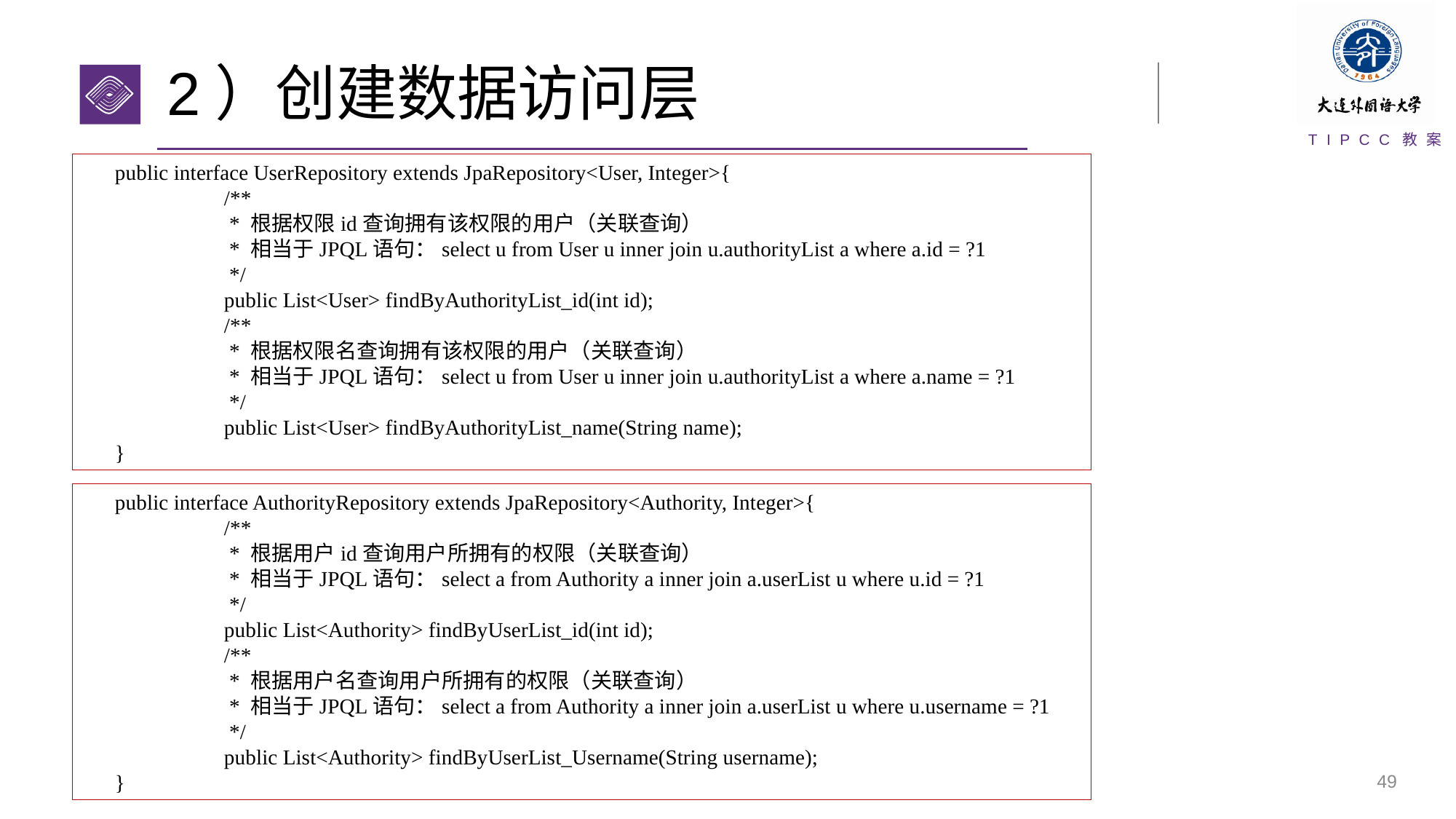

# 2）创建数据访问层
public interface UserRepository extends JpaRepository<User, Integer>{
	/**
	 * 根据权限id查询拥有该权限的用户（关联查询）
	 * 相当于JPQL语句：select u from User u inner join u.authorityList a where a.id = ?1
	 */
	public List<User> findByAuthorityList_id(int id);
	/**
	 * 根据权限名查询拥有该权限的用户（关联查询）
	 * 相当于JPQL语句：select u from User u inner join u.authorityList a where a.name = ?1
	 */
	public List<User> findByAuthorityList_name(String name);
}
public interface AuthorityRepository extends JpaRepository<Authority, Integer>{
	/**
	 * 根据用户id查询用户所拥有的权限（关联查询）
	 * 相当于JPQL语句：select a from Authority a inner join a.userList u where u.id = ?1
	 */
	public List<Authority> findByUserList_id(int id);
	/**
	 * 根据用户名查询用户所拥有的权限（关联查询）
	 * 相当于JPQL语句：select a from Authority a inner join a.userList u where u.username = ?1
	 */
	public List<Authority> findByUserList_Username(String username);
}
49